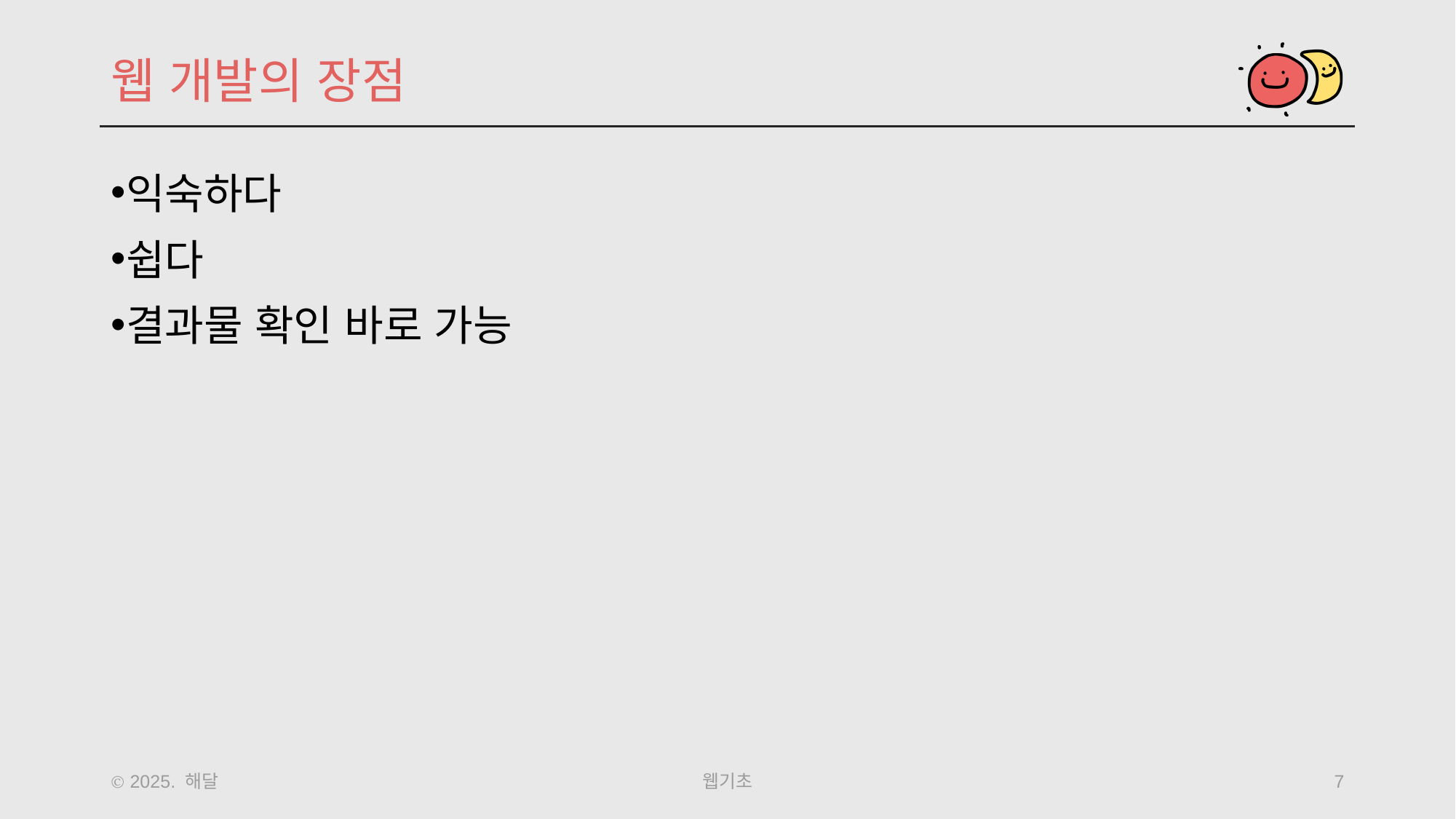

웹 개발의 장점
익숙하다
쉽다
결과물 확인 바로 가능
Ⓒ 2025. 해달
웹기초
7